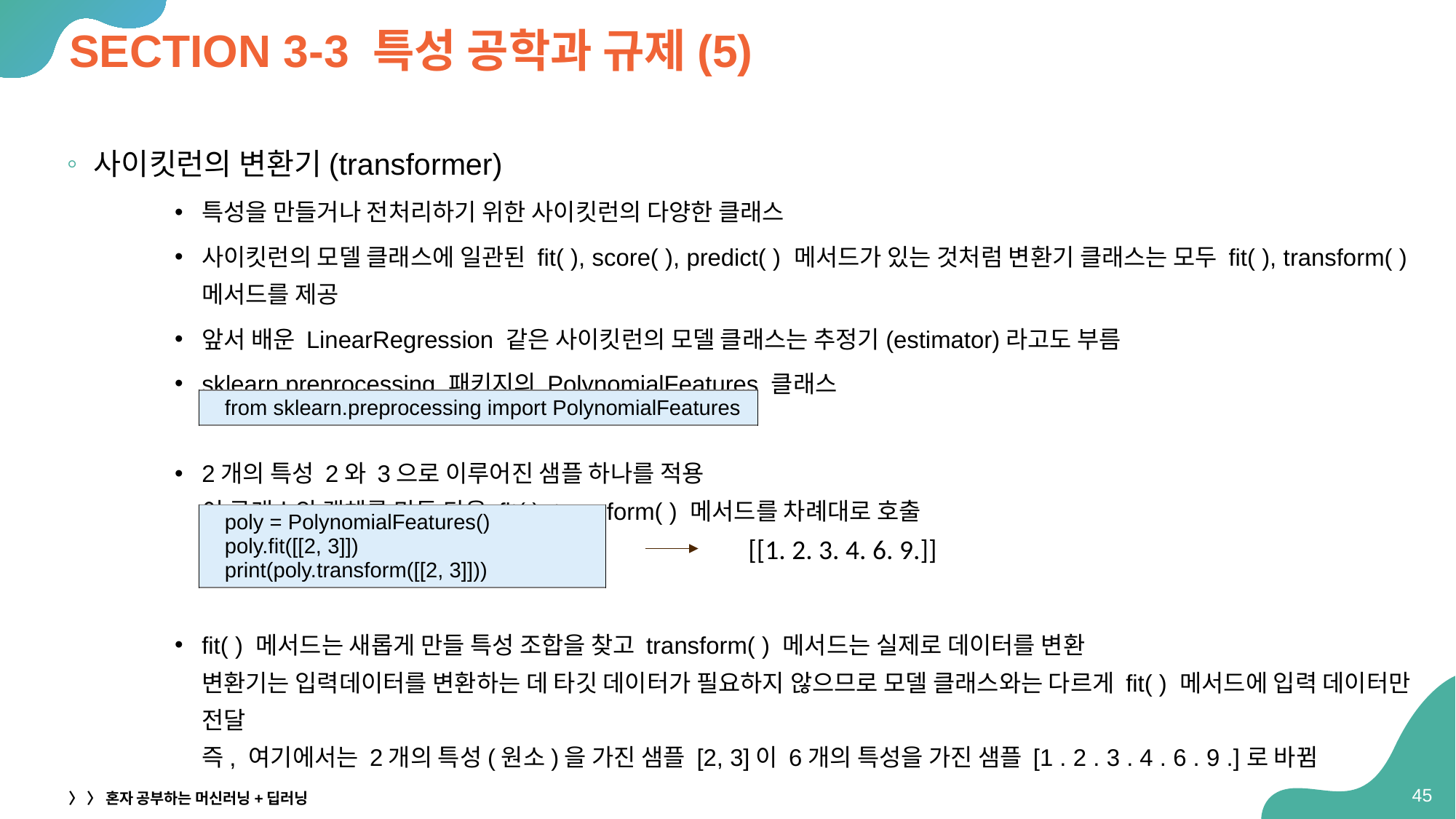

# SECTION 3-3 특성 공학과 규제(5)
사이킷런의 변환기(transformer)
특성을 만들거나 전처리하기 위한 사이킷런의 다양한 클래스
사이킷런의 모델 클래스에 일관된 fit( ), score( ), predict( ) 메서드가 있는 것처럼 변환기 클래스는 모두 fit( ), transform( ) 메서드를 제공
앞서 배운 LinearRegression 같은 사이킷런의 모델 클래스는 추정기(estimator)라고도 부름
sklearn.preprocessing 패키지의 PolynomialFeatures 클래스

2개의 특성 2와 3으로 이루어진 샘플 하나를 적용
이 클래스의 객체를 만든 다음 fit( ), transform( ) 메서드를 차례대로 호출

fit( ) 메서드는 새롭게 만들 특성 조합을 찾고 transform( ) 메서드는 실제로 데이터를 변환
변환기는 입력데이터를 변환하는 데 타깃 데이터가 필요하지 않으므로 모델 클래스와는 다르게 fit( ) 메서드에 입력 데이터만 전달
즉, 여기에서는 2개의 특성(원소)을 가진 샘플 [2, 3]이 6개의 특성을 가진 샘플 [1 . 2 . 3 . 4 . 6 . 9 .]로 바뀜
| from sklearn.preprocessing import PolynomialFeatures |
| --- |
| poly = PolynomialFeatures() poly.fit([[2, 3]]) print(poly.transform([[2, 3]])) |
| --- |
[[1. 2. 3. 4. 6. 9.]]
45
〉 〉 혼자 공부하는 머신러닝+딥러닝